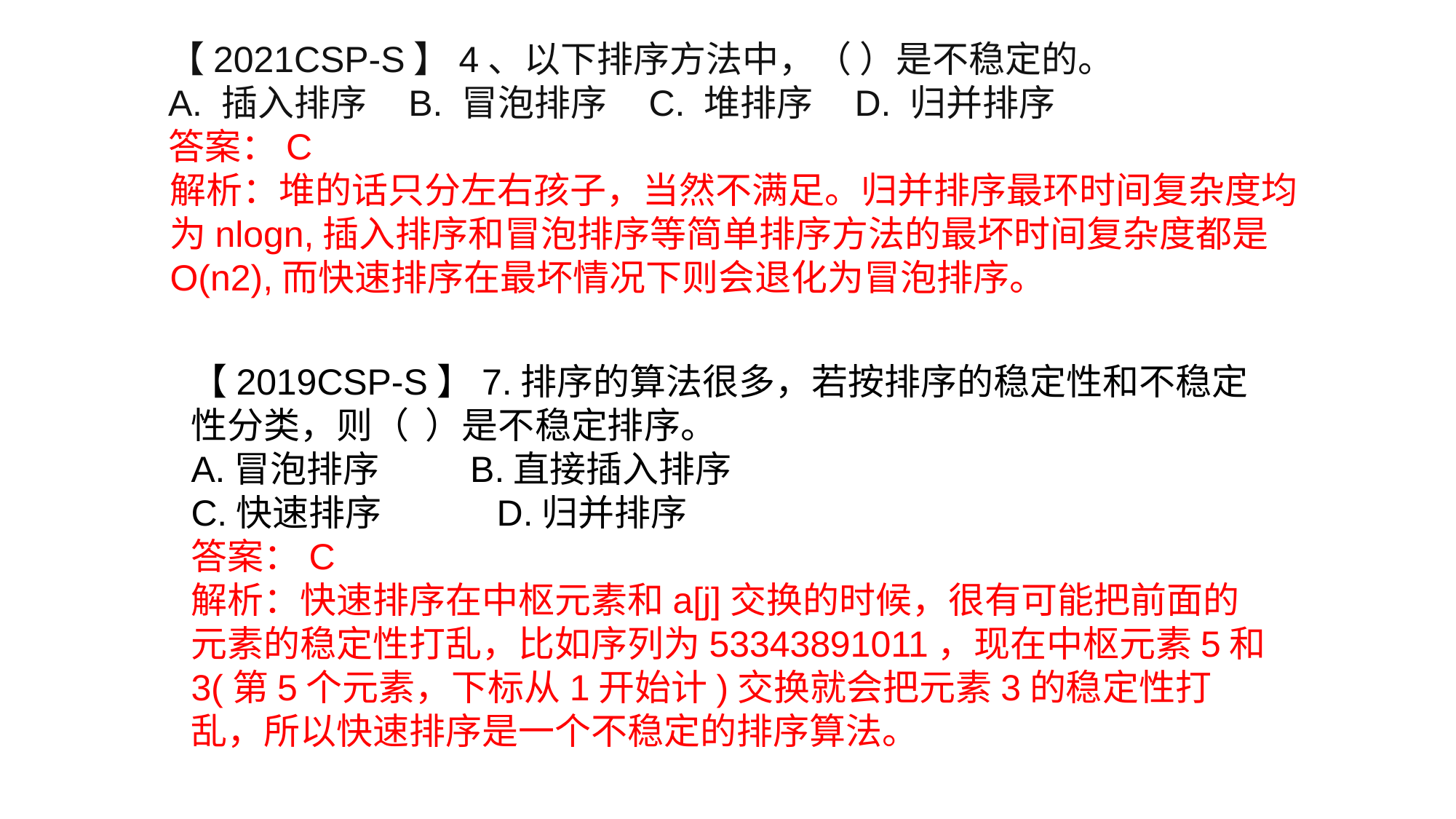

【2021CSP-S】4、以下排序方法中，（ ）是不稳定的。
A. 插入排序    B. 冒泡排序    C. 堆排序    D. 归并排序
答案：C
解析：堆的话只分左右孩子，当然不满足。归并排序最环时间复杂度均为nlogn,插入排序和冒泡排序等简单排序方法的最坏时间复杂度都是O(n2),而快速排序在最坏情况下则会退化为冒泡排序。

【2019CSP-S】7.排序的算法很多，若按排序的稳定性和不稳定性分类，则（  ）是不稳定排序。
A.冒泡排序          B.直接插入排序
C.快速排序             D.归并排序
答案：C
解析：快速排序在中枢元素和a[j]交换的时候，很有可能把前面的元素的稳定性打乱，比如序列为53343891011，现在中枢元素5和3(第5个元素，下标从1开始计)交换就会把元素3的稳定性打乱，所以快速排序是一个不稳定的排序算法。